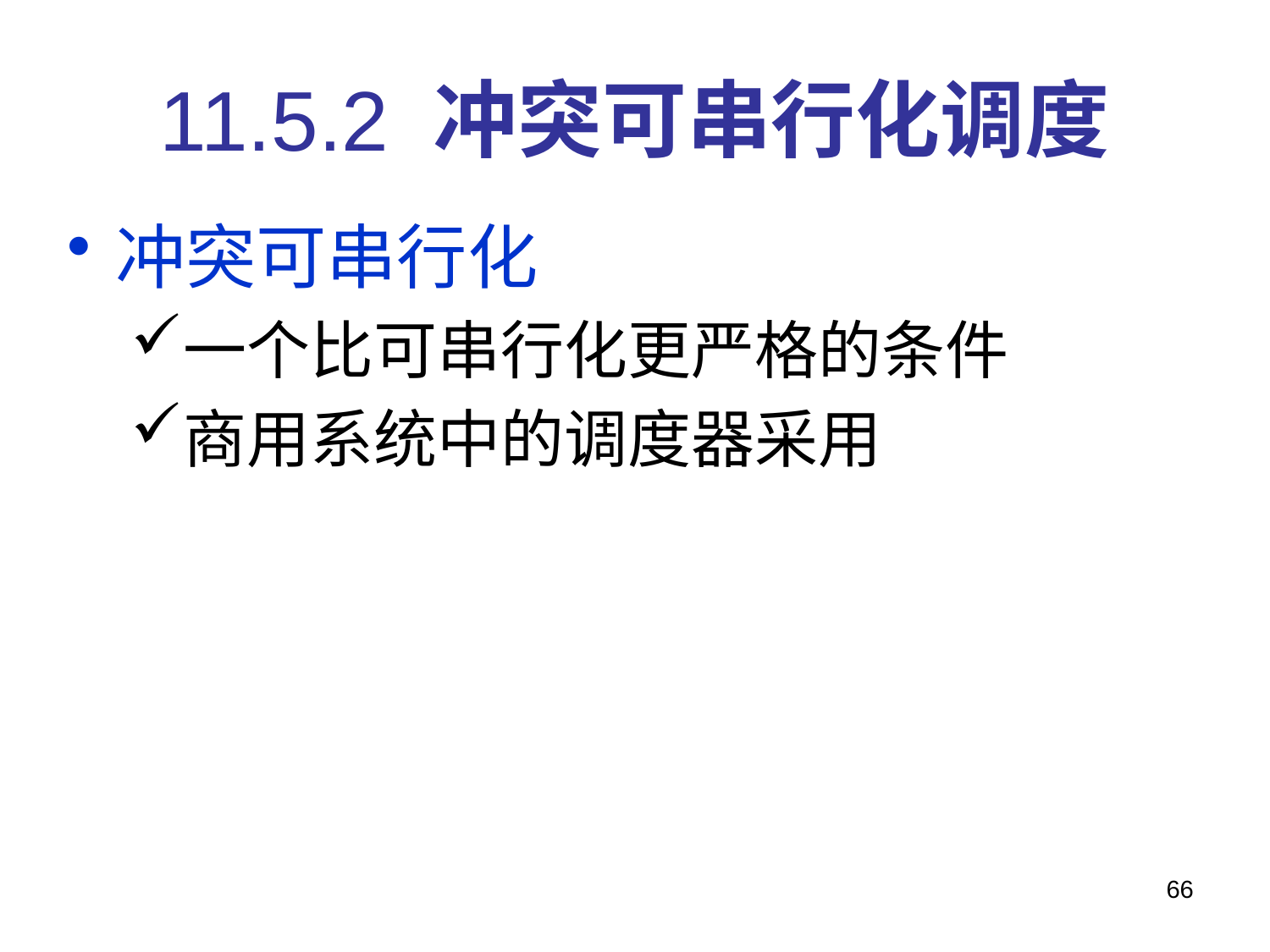

# 11.5.2 冲突可串行化调度
冲突可串行化
一个比可串行化更严格的条件
商用系统中的调度器采用
66